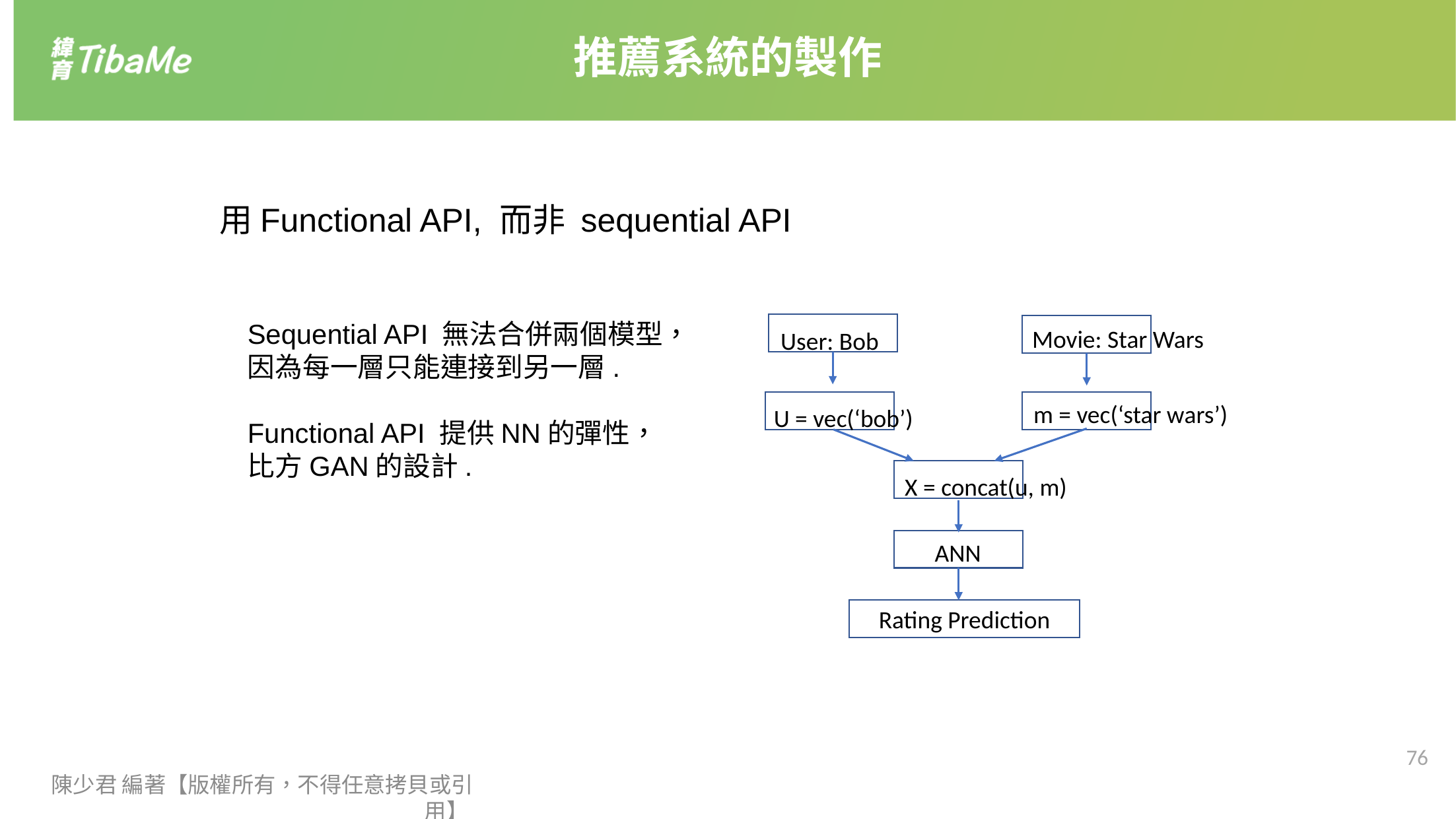

推薦系統的製作
用Functional API, 而非 sequential API

Sequential API 無法合併兩個模型，因為每一層只能連接到另一層.

Functional API 提供NN的彈性，比方GAN的設計.

Movie: Star Wars
User: Bob

m = vec(‘star wars’)
U = vec(‘bob’)

X = concat(u, m)

ANN
Rating Prediction